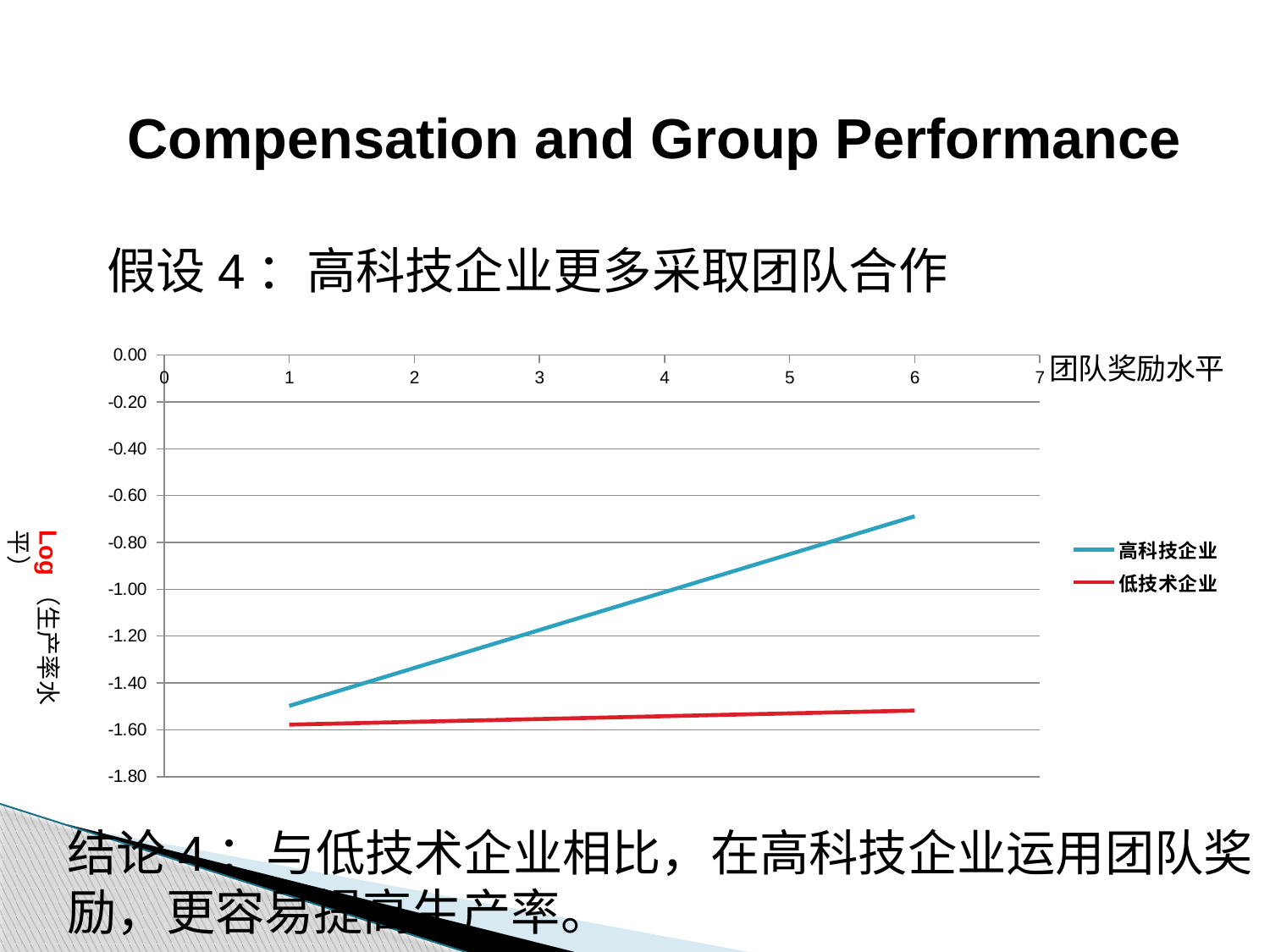

Compensation and Group Performance
假设4：高科技企业更多采取团队合作

### Chart

| Category | 高科技企业 | 低技术企业 |
|---|---|---|
Log（生产率水平）
结论4：与低技术企业相比，在高科技企业运用团队奖励，更容易提高生产率。